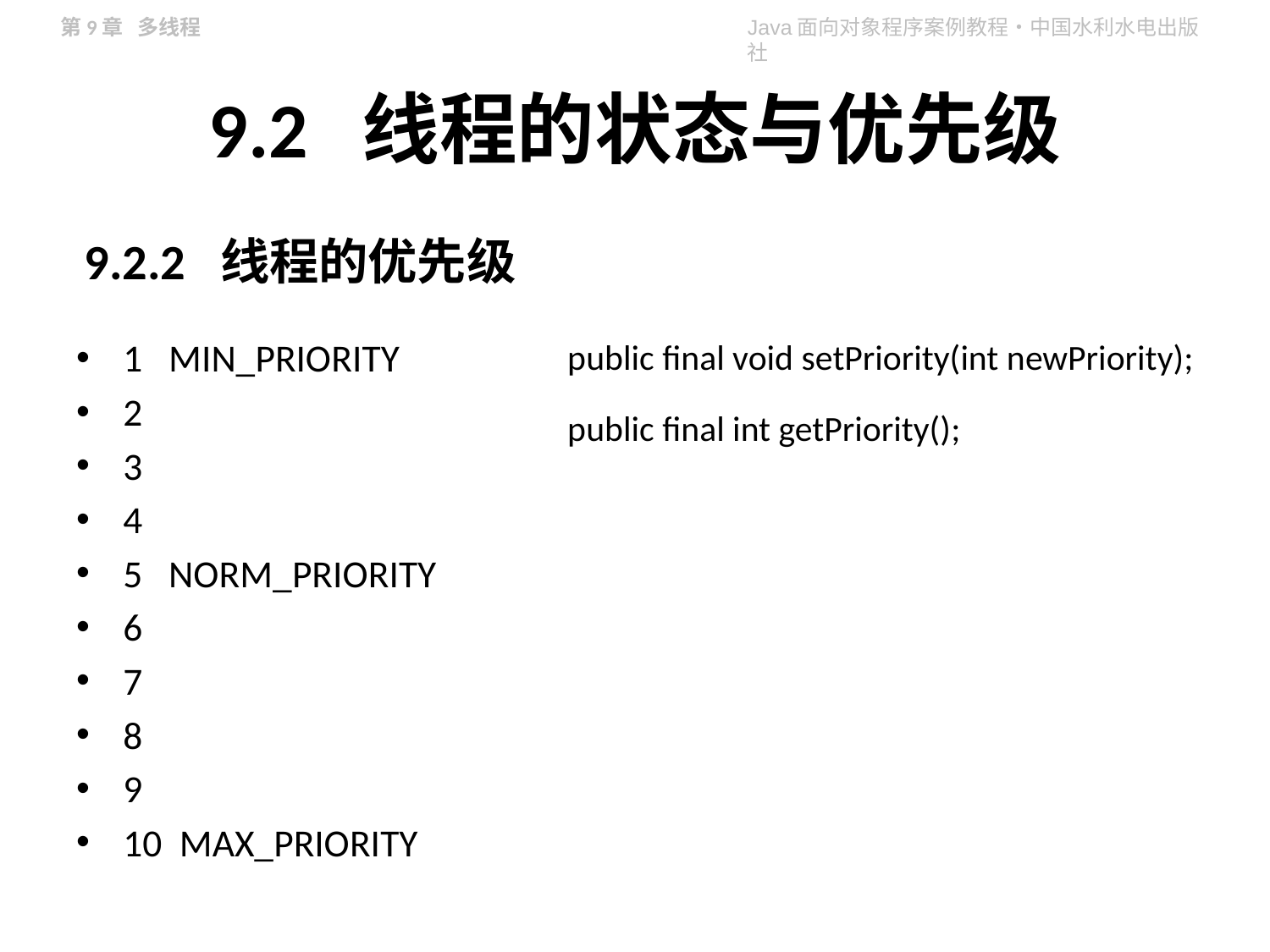

# 9.2  线程的状态与优先级
9.2.2  线程的优先级
public final void setPriority(int newPriority);
public final int getPriority();
1   MIN_PRIORITY
2
3
4
5   NORM_PRIORITY
6
7
8
9
10  MAX_PRIORITY